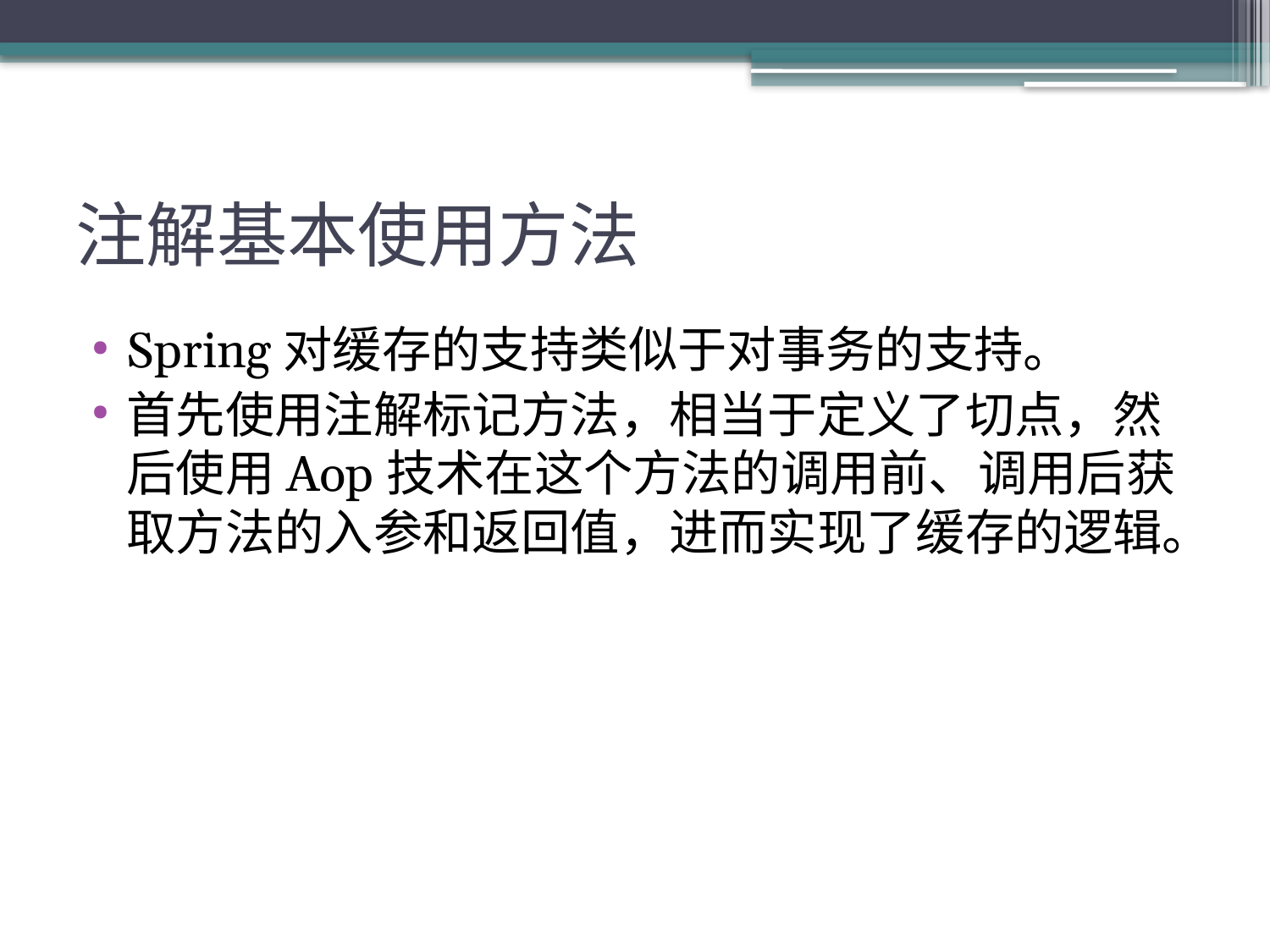

# 注解基本使用方法
Spring对缓存的支持类似于对事务的支持。
首先使用注解标记方法，相当于定义了切点，然后使用Aop技术在这个方法的调用前、调用后获取方法的入参和返回值，进而实现了缓存的逻辑。